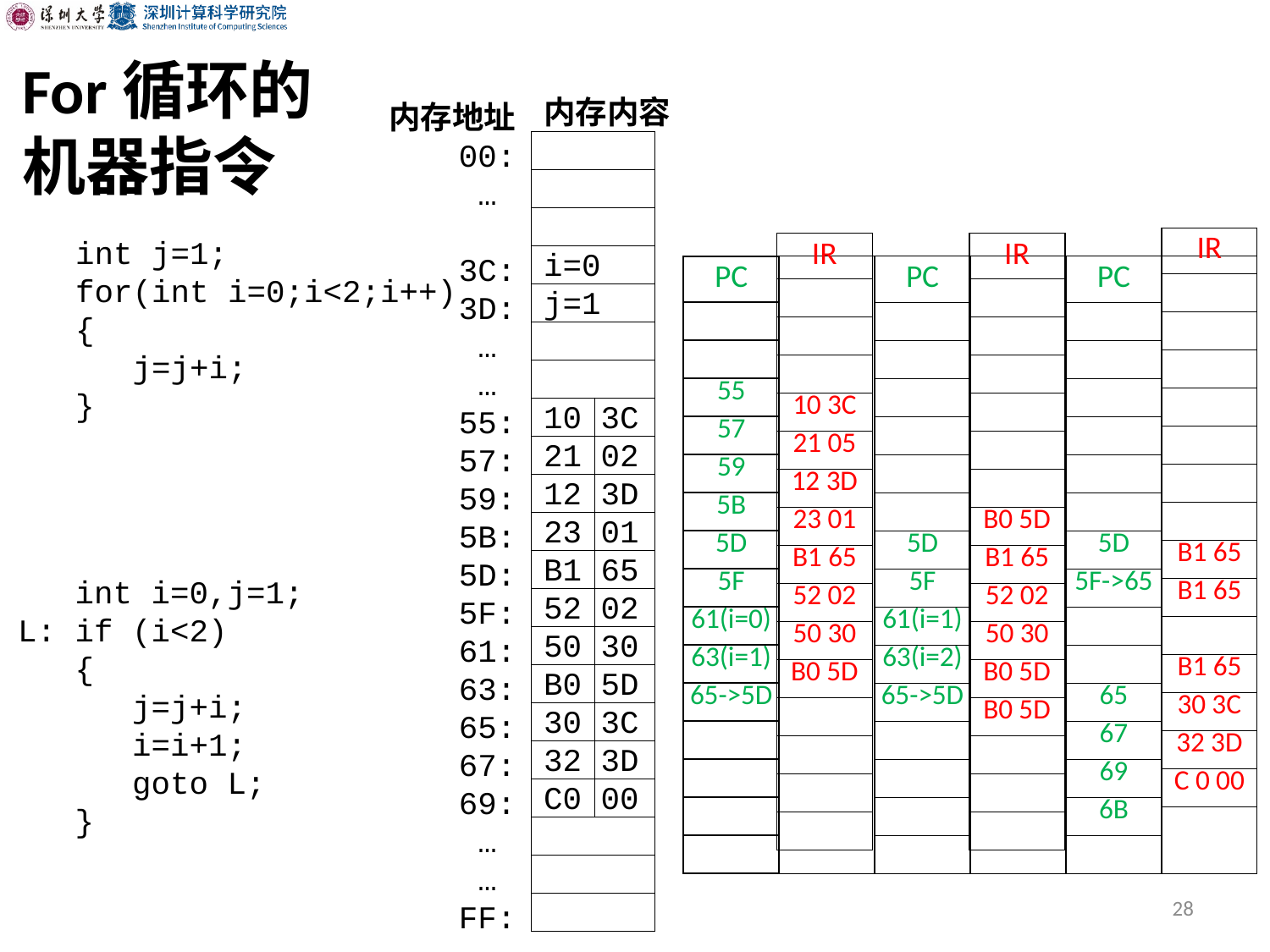

# For循环的机器指令
内存内容

i=0
j=1

10 3C
21 02
12 3D
23 01
B1 65
52 02
50 30
B0 5D
30 3C
32 3D
C0 00
内存地址
00:
…

3C:
3D:
…
…
55:
57:
59:
5B:
5D:
5F:
61:
63:
65:
67:
69:
…
…
FF:
|  |  |  |
| --- | --- | --- |
|  |  |  |
|  |  |  |
|  |  |  |
|  |  |  |
|  |  |  |
|  |  |  |
|  |  |  |
|  |  |  |
|  |  |  |
|  |  |  |
|  |  |  |
|  |  |  |
|  |  |  |
|  |  |  |
|  |  |  |
|  |  |  |
|  |  |  |
|  |  |  |
|  |  |  |
|  |  |  |
int j=1;
for(int i=0;i<2;i++)
{
   j=j+i;
}
| IR |
| --- |
|  |
|  |
|  |
|  |
|  |
|  |
|  |
| B1 65 |
| B1 65 |
|  |
| B1 65 |
| 30 3C |
| 32 3D |
| C 0 00 |
| IR |
| --- |
|  |
|  |
|  |
| 10 3C |
| 21 05 |
| 12 3D |
| 23 01 |
| B1 65 |
| 52 02 |
| 50 30 |
| B0 5D |
|  |
|  |
|  |
|  |
| IR |
| --- |
|  |
|  |
|  |
|  |
|  |
|  |
| B0 5D |
| B1 65 |
| 52 02 |
| 50 30 |
| B0 5D |
| B0 5D |
|  |
|  |
|  |
| PC |  | PC |  | PC |  |
| --- | --- | --- | --- | --- | --- |
|  |  |  |  |  |  |
|  |  |  |  |  |  |
| 55 |  |  |  |  |  |
| 57 |  |  |  |  |  |
| 59 |  |  |  |  |  |
| 5B |  |  |  |  |  |
| 5D |  | 5D |  | 5D |  |
| 5F |  | 5F |  | 5F->65 |  |
| 61(i=0) |  | 61(i=1) |  |  |  |
| 63(i=1) |  | 63(i=2) |  |  |  |
| 65->5D |  | 65->5D |  | 65 |  |
|  |  |  |  | 67 |  |
|  |  |  |  | 69 |  |
|  |  |  |  | 6B |  |
|  |  |  |  |  |  |
   int i=0,j=1;
L: if (i<2)
   {
      j=j+i;
      i=i+1;
      goto L;
   }
28